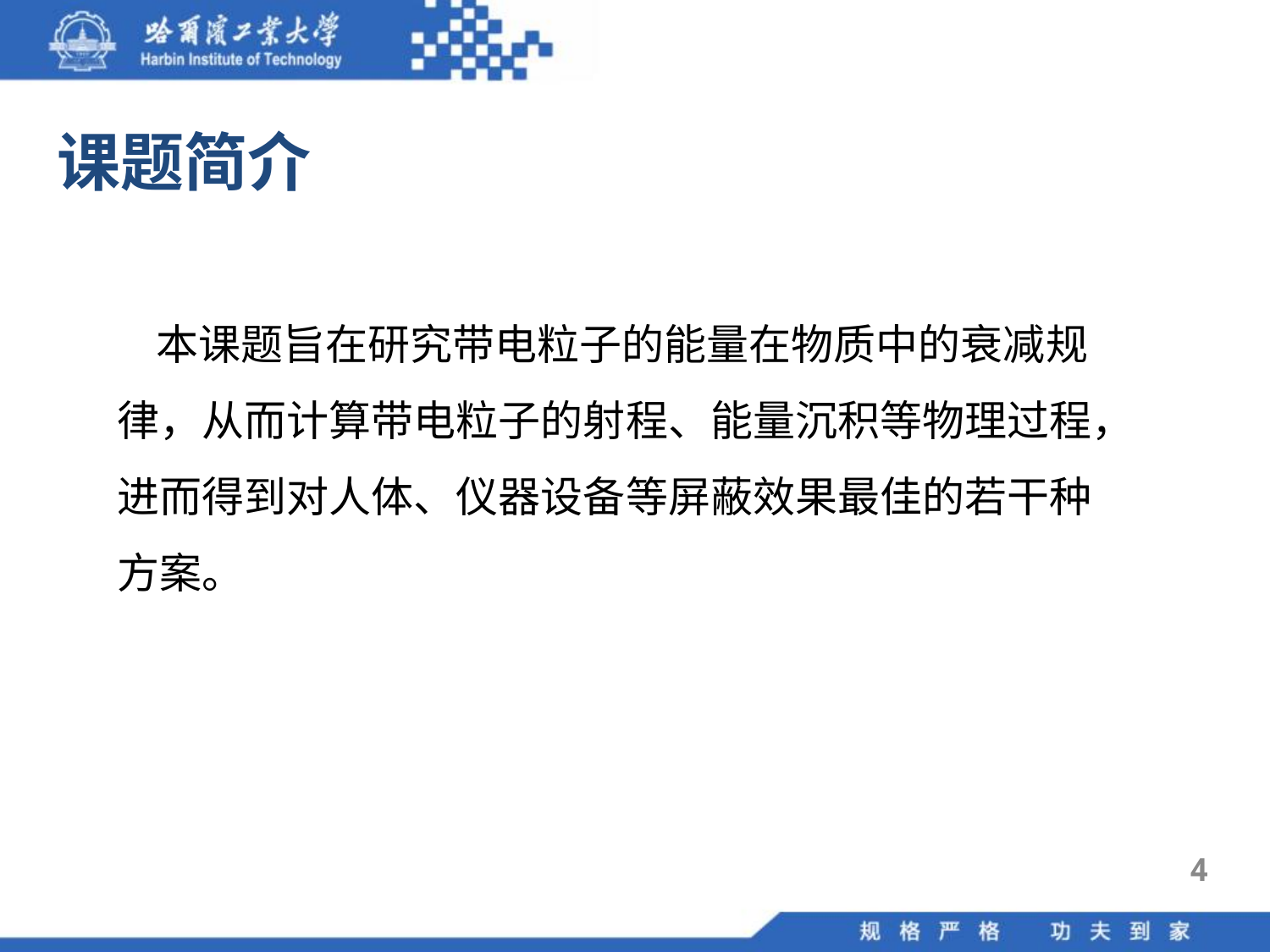

课题简介
   本课题旨在研究带电粒子的能量在物质中的衰减规律，从而计算带电粒子的射程、能量沉积等物理过程，进而得到对人体、仪器设备等屏蔽效果最佳的若干种方案。
4